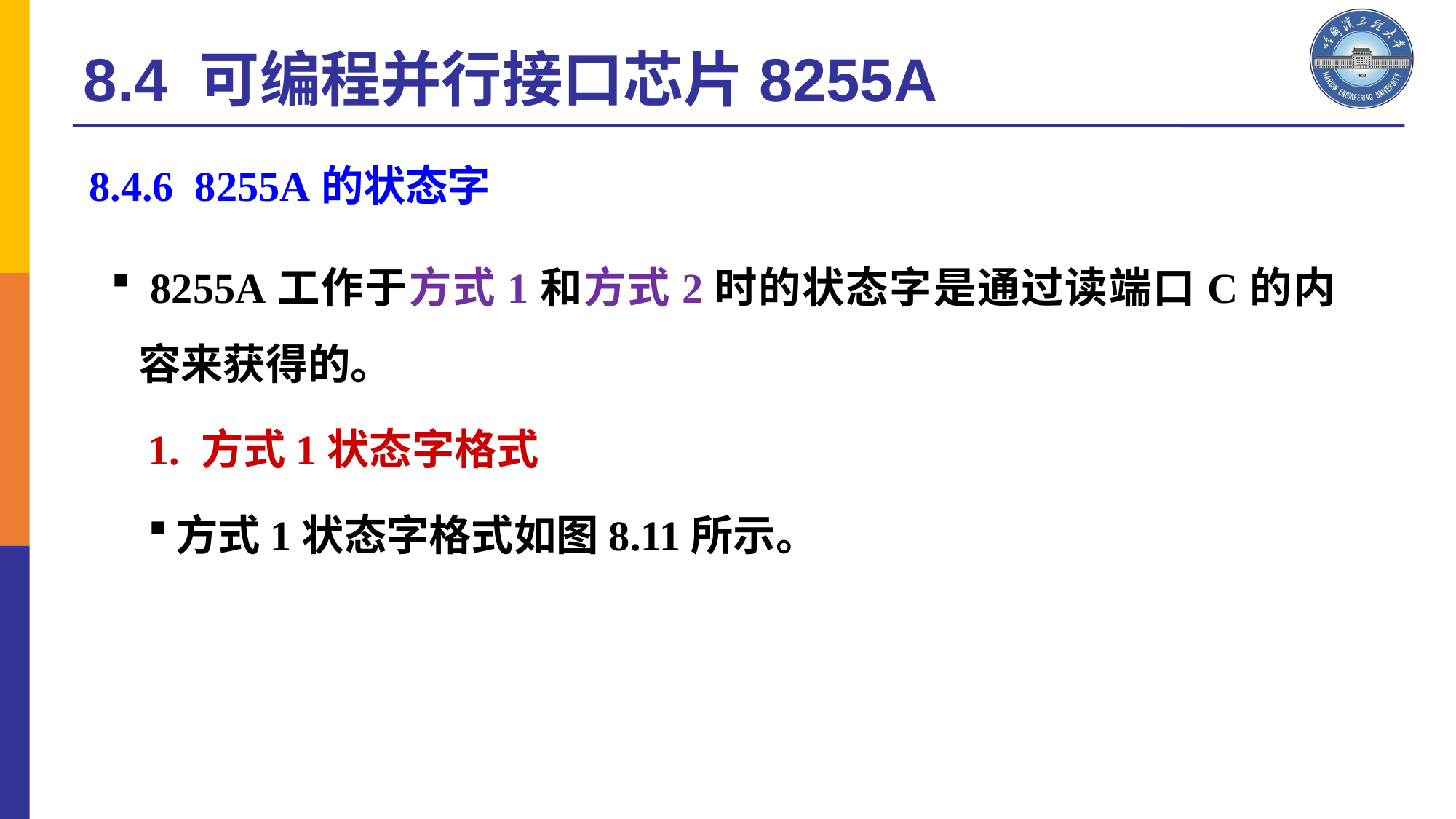

8.4 可编程并行接口芯片8255A
8.4.6  8255A的状态字
 8255A工作于方式1和方式2时的状态字是通过读端口C的内容来获得的。
1. 方式1状态字格式
方式1状态字格式如图8.11所示。